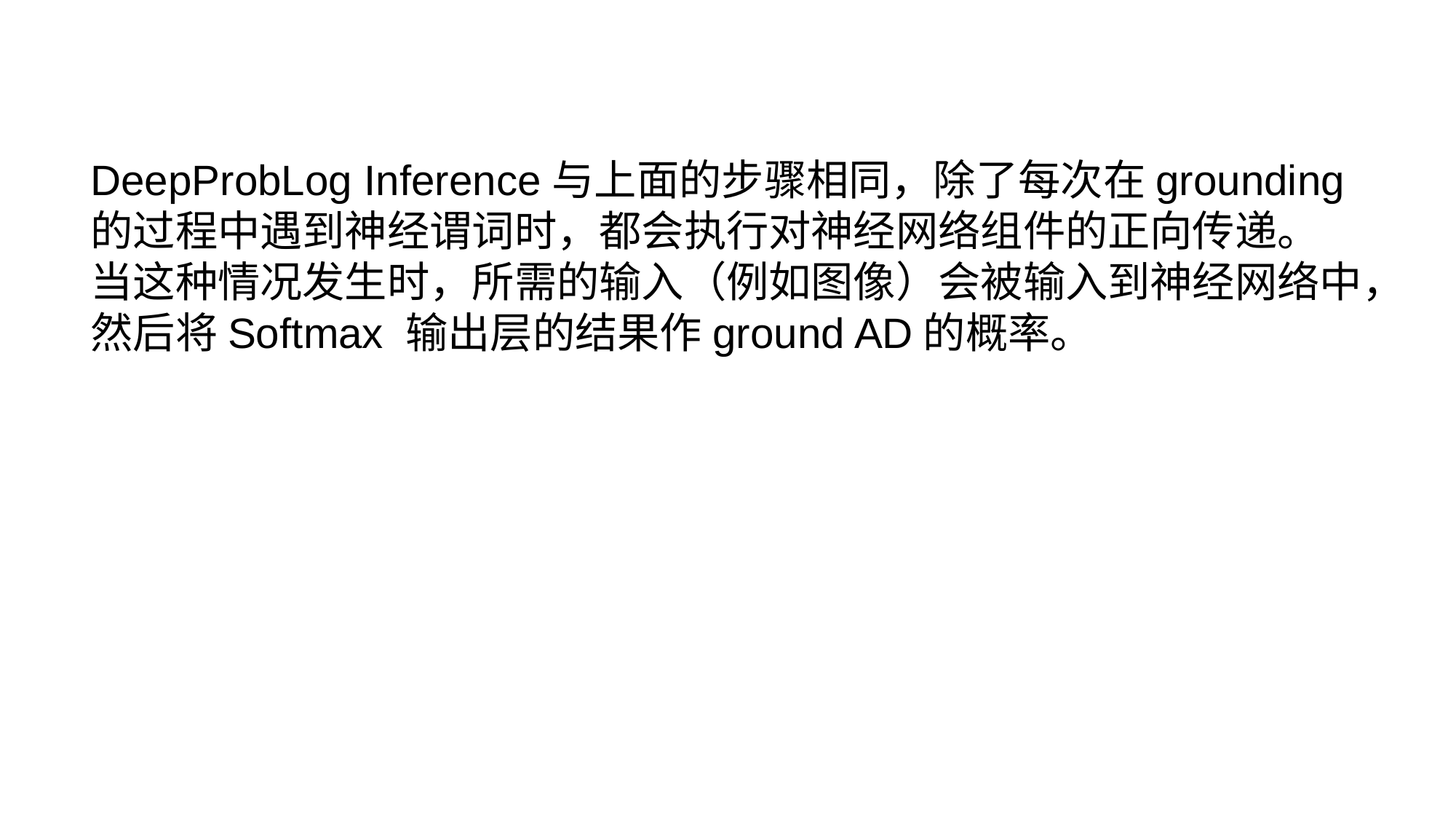

DeepProbLog Inference与上面的步骤相同，除了每次在grounding 的过程中遇到神经谓词时，都会执行对神经网络组件的正向传递。 当这种情况发生时，所需的输入（例如图像）会被输入到神经网络中，然后将Softmax 输出层的结果作ground AD的概率。